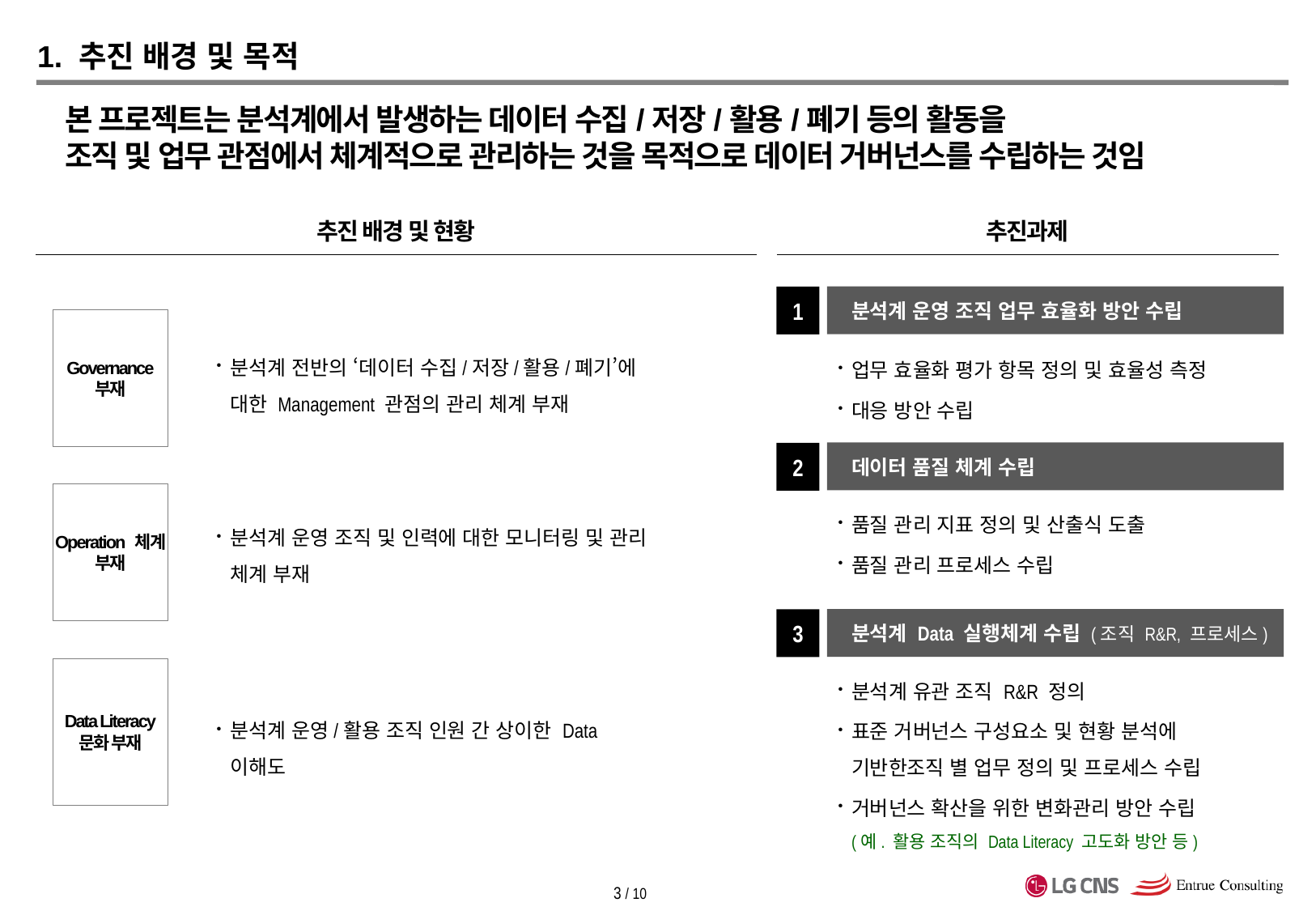

# 1. 추진 배경 및 목적
본 프로젝트는 분석계에서 발생하는 데이터 수집/저장/활용/폐기 등의 활동을
조직 및 업무 관점에서 체계적으로 관리하는 것을 목적으로 데이터 거버넌스를 수립하는 것임
추진 배경 및 현황
추진과제
분석계 운영 조직 업무 효율화 방안 수립
1
Governance
부재
분석계 전반의 ‘데이터 수집/저장/활용/폐기’에 대한 Management 관점의 관리 체계 부재
업무 효율화 평가 항목 정의 및 효율성 측정
대응 방안 수립
데이터 품질 체계 수립
2
Operation 체계
부재
품질 관리 지표 정의 및 산출식 도출
품질 관리 프로세스 수립
분석계 운영 조직 및 인력에 대한 모니터링 및 관리 체계 부재
분석계 Data 실행체계 수립 (조직 R&R, 프로세스)
3
Data Literacy
문화 부재
분석계 유관 조직 R&R 정의
표준 거버넌스 구성요소 및 현황 분석에 기반한조직 별 업무 정의 및 프로세스 수립
거버넌스 확산을 위한 변화관리 방안 수립
(예. 활용 조직의 Data Literacy 고도화 방안 등)
분석계 운영/활용 조직 인원 간 상이한 Data 이해도